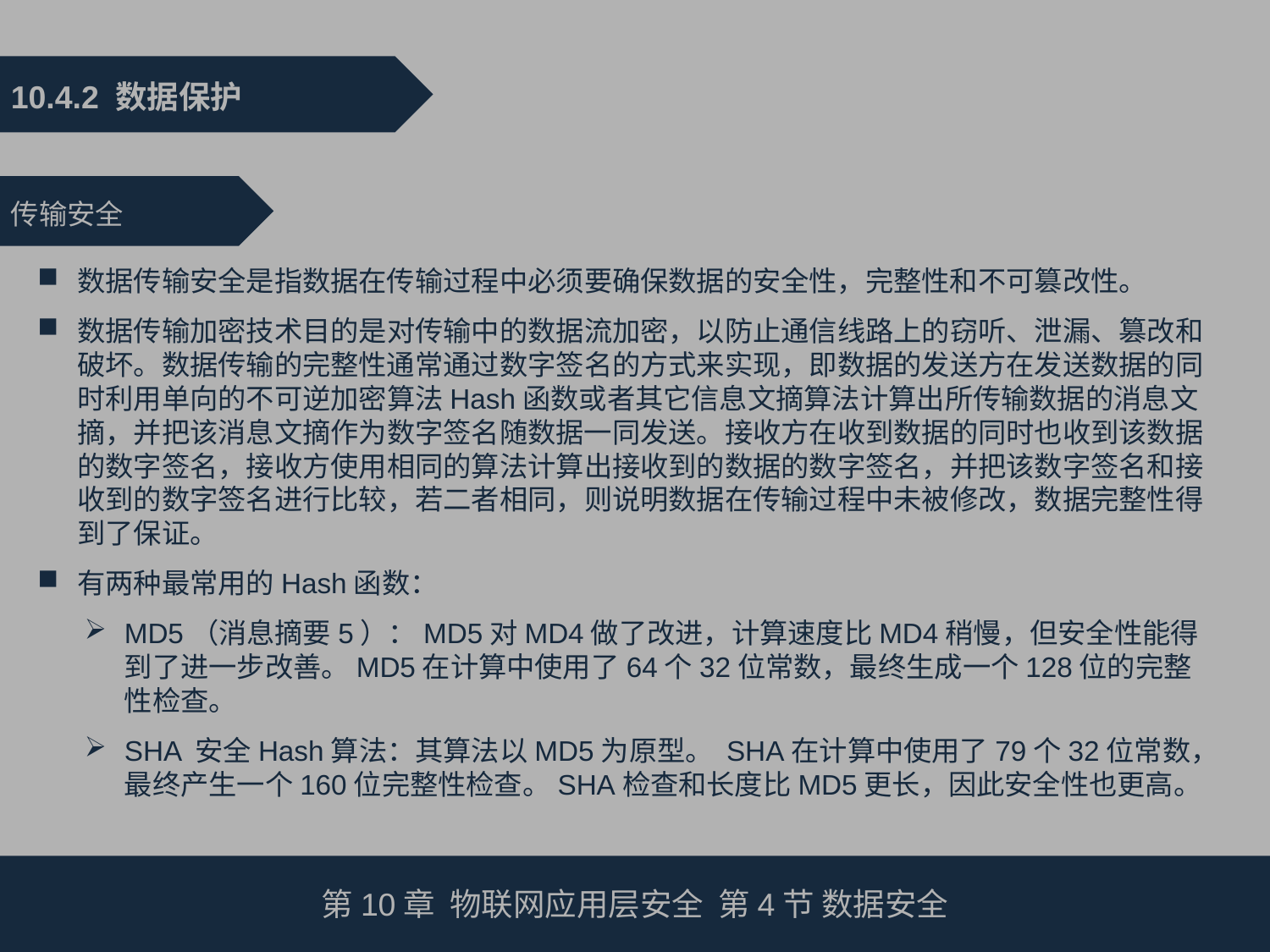

10.4.2 数据保护
传输安全
数据传输安全是指数据在传输过程中必须要确保数据的安全性，完整性和不可篡改性。
数据传输加密技术目的是对传输中的数据流加密，以防止通信线路上的窃听、泄漏、篡改和破坏。数据传输的完整性通常通过数字签名的方式来实现，即数据的发送方在发送数据的同时利用单向的不可逆加密算法Hash函数或者其它信息文摘算法计算出所传输数据的消息文摘，并把该消息文摘作为数字签名随数据一同发送。接收方在收到数据的同时也收到该数据的数字签名，接收方使用相同的算法计算出接收到的数据的数字签名，并把该数字签名和接收到的数字签名进行比较，若二者相同，则说明数据在传输过程中未被修改，数据完整性得到了保证。
有两种最常用的Hash函数：
MD5（消息摘要5）：MD5对MD4做了改进，计算速度比MD4稍慢，但安全性能得到了进一步改善。MD5在计算中使用了64个32位常数，最终生成一个128位的完整性检查。
SHA 安全Hash算法：其算法以MD5为原型。 SHA在计算中使用了79个32位常数，最终产生一个160位完整性检查。SHA检查和长度比MD5更长，因此安全性也更高。